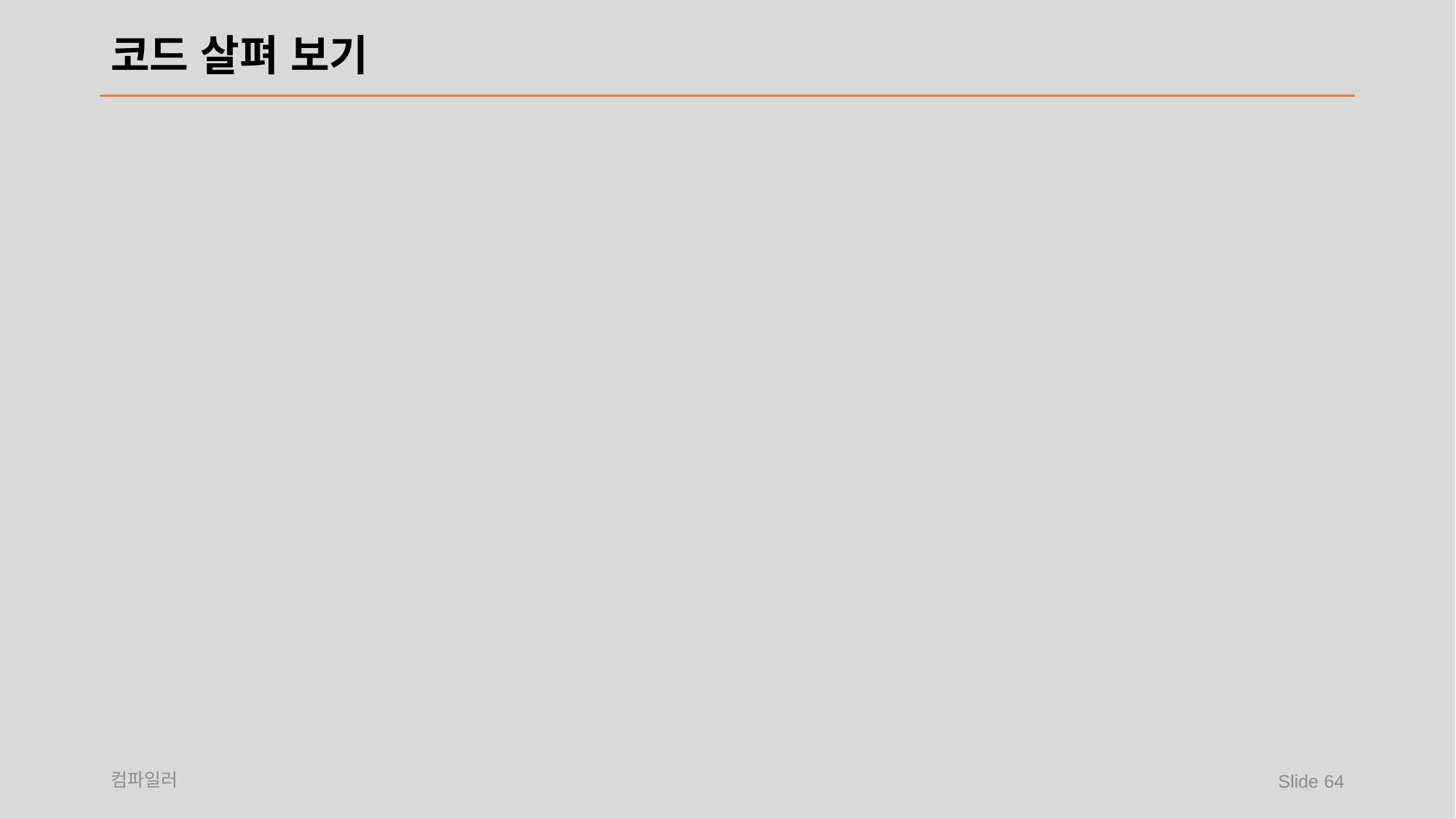

# 코드 살펴 보기

컴파일러
Slide 64